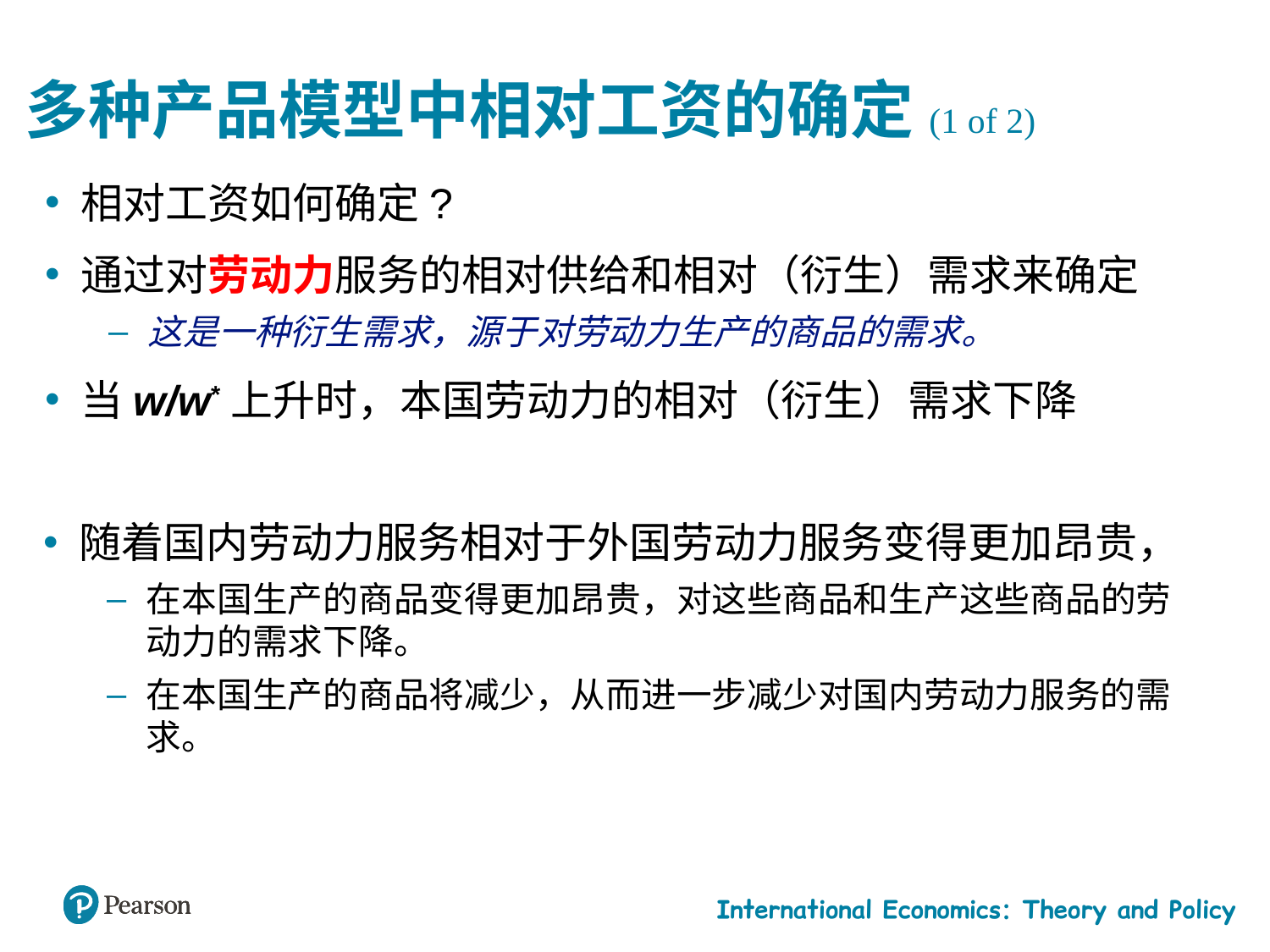

# 多种产品模型中相对工资的确定(1 of 2)
相对工资如何确定?
通过对劳动力服务的相对供给和相对（衍生）需求来确定
这是一种衍生需求，源于对劳动力生产的商品的需求。
当w/w*上升时，本国劳动力的相对（衍生）需求下降
随着国内劳动力服务相对于外国劳动力服务变得更加昂贵，
在本国生产的商品变得更加昂贵，对这些商品和生产这些商品的劳动力的需求下降。
在本国生产的商品将减少，从而进一步减少对国内劳动力服务的需求。